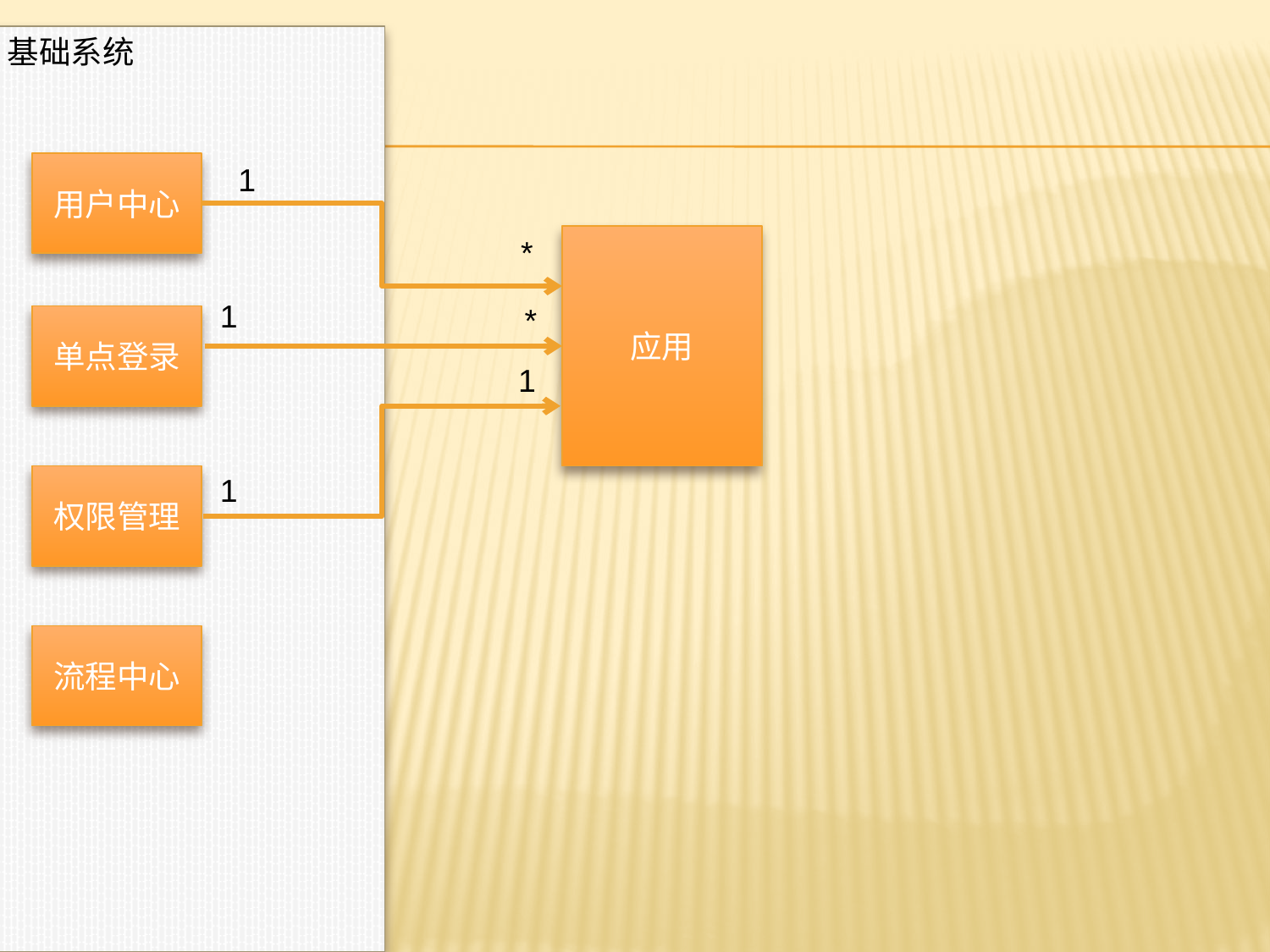

基础系统
用户中心
1
*
应用
1
*
单点登录
1
1
权限管理
流程中心